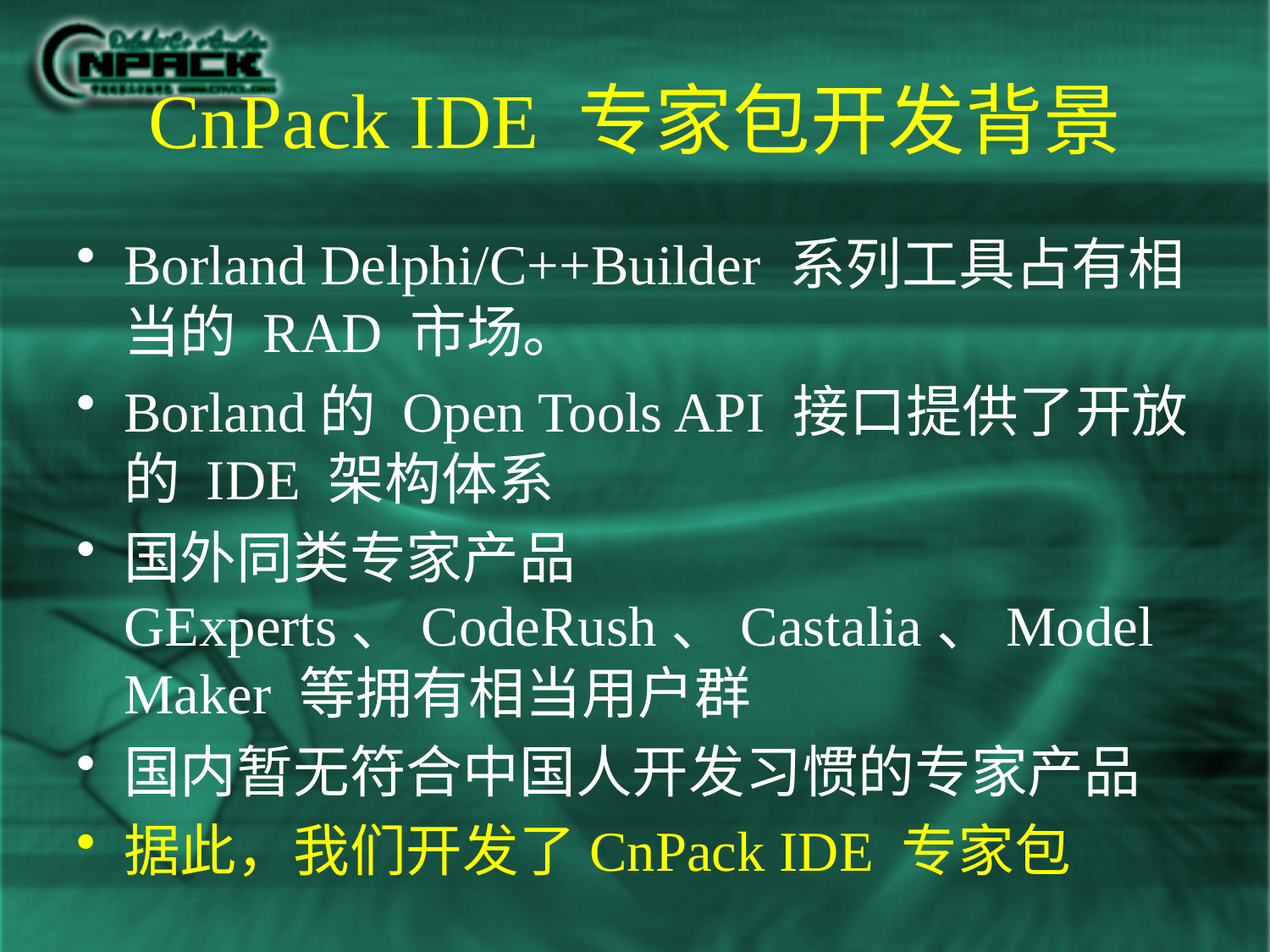

# CnPack IDE 专家包开发背景
Borland Delphi/C++Builder 系列工具占有相当的 RAD 市场。
Borland的 Open Tools API 接口提供了开放的 IDE 架构体系
国外同类专家产品 GExperts、CodeRush、Castalia、ModelMaker 等拥有相当用户群
国内暂无符合中国人开发习惯的专家产品
据此，我们开发了CnPack IDE 专家包